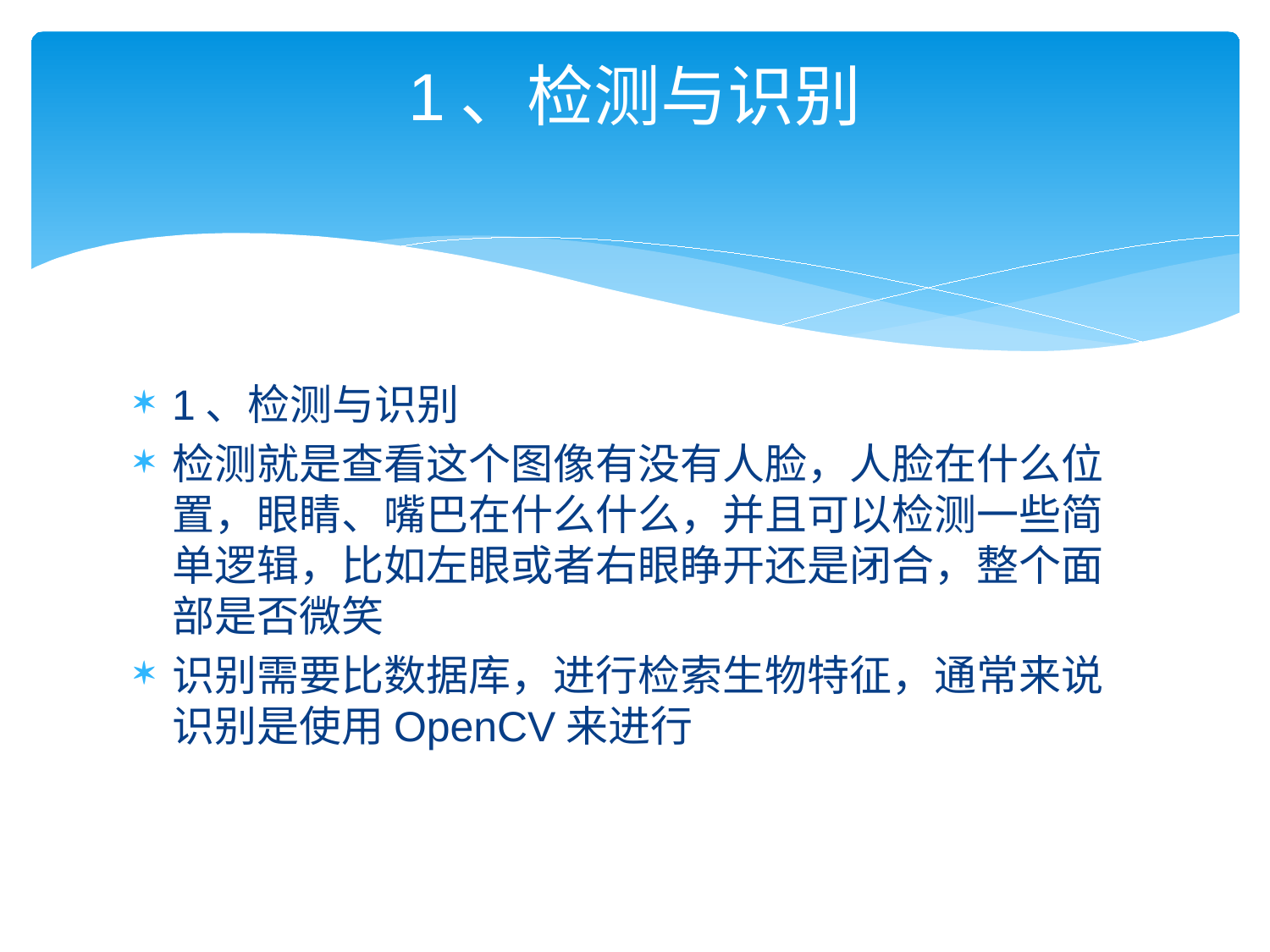

# 1、检测与识别
1、检测与识别
检测就是查看这个图像有没有人脸，人脸在什么位置，眼睛、嘴巴在什么什么，并且可以检测一些简单逻辑，比如左眼或者右眼睁开还是闭合，整个面部是否微笑
识别需要比数据库，进行检索生物特征，通常来说识别是使用OpenCV来进行